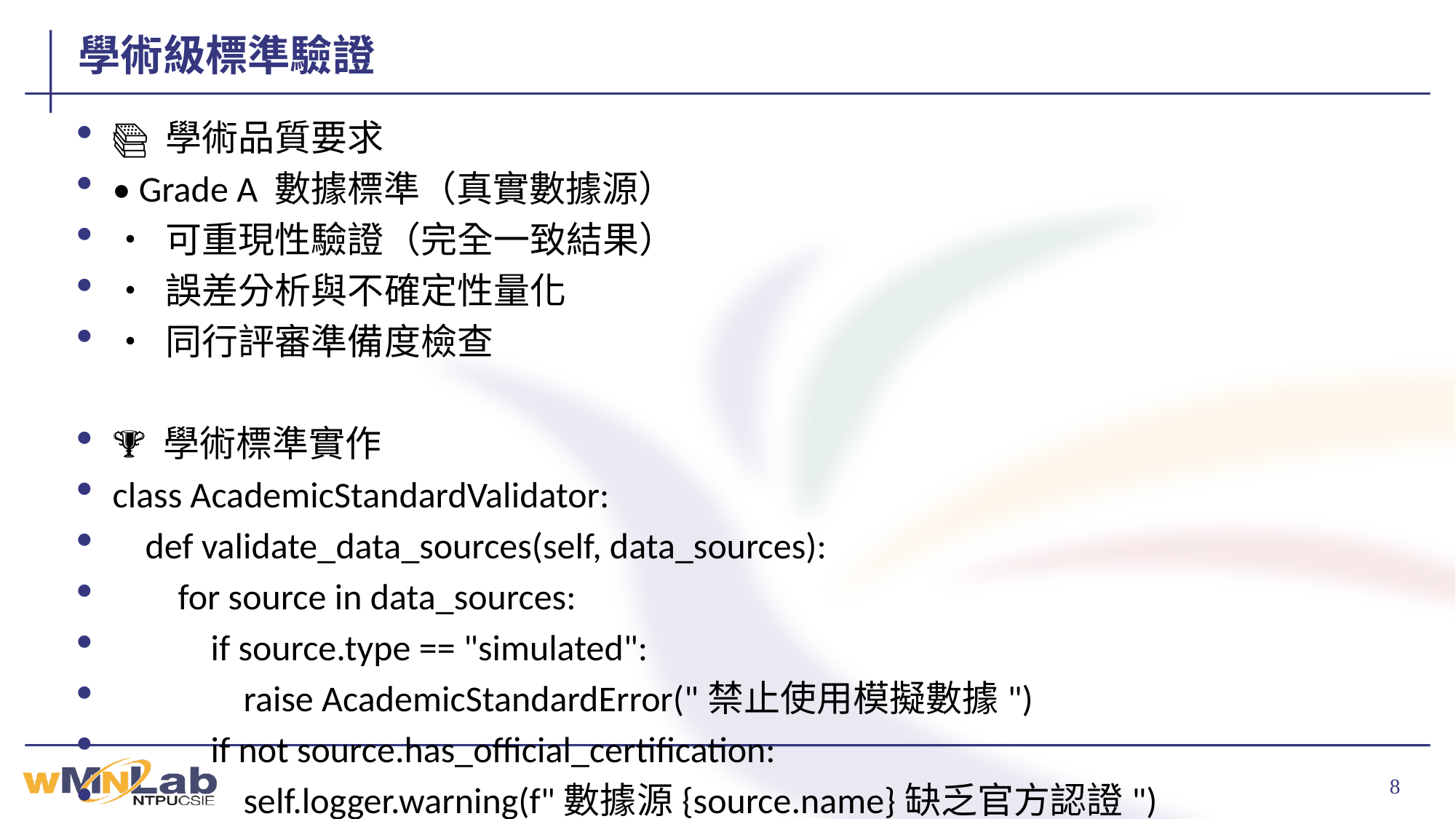

# 學術級標準驗證
📚 學術品質要求
• Grade A 數據標準（真實數據源）
• 可重現性驗證（完全一致結果）
• 誤差分析與不確定性量化
• 同行評審準備度檢查

🏆 學術標準實作
class AcademicStandardValidator:
    def validate_data_sources(self, data_sources):
        for source in data_sources:
            if source.type == "simulated":
                raise AcademicStandardError("禁止使用模擬數據")
            if not source.has_official_certification:
                self.logger.warning(f"數據源{source.name}缺乏官方認證")

    def ensure_reproducibility(self, calculation_params):
        # 記錄所有計算參數
        params_hash = self._calculate_params_hash(calculation_params)
        stored_hash = self._get_stored_hash(calculation_params.session_id)

        if params_hash != stored_hash:
            raise ReproducibilityError("計算參數不一致，結果不可重現")

    def generate_uncertainty_analysis(self, results):
        return {
            'position_uncertainty': self._calculate_position_std(results),
            'velocity_uncertainty': self._calculate_velocity_std(results),
            'time_uncertainty': self._calculate_time_std(results)
        }